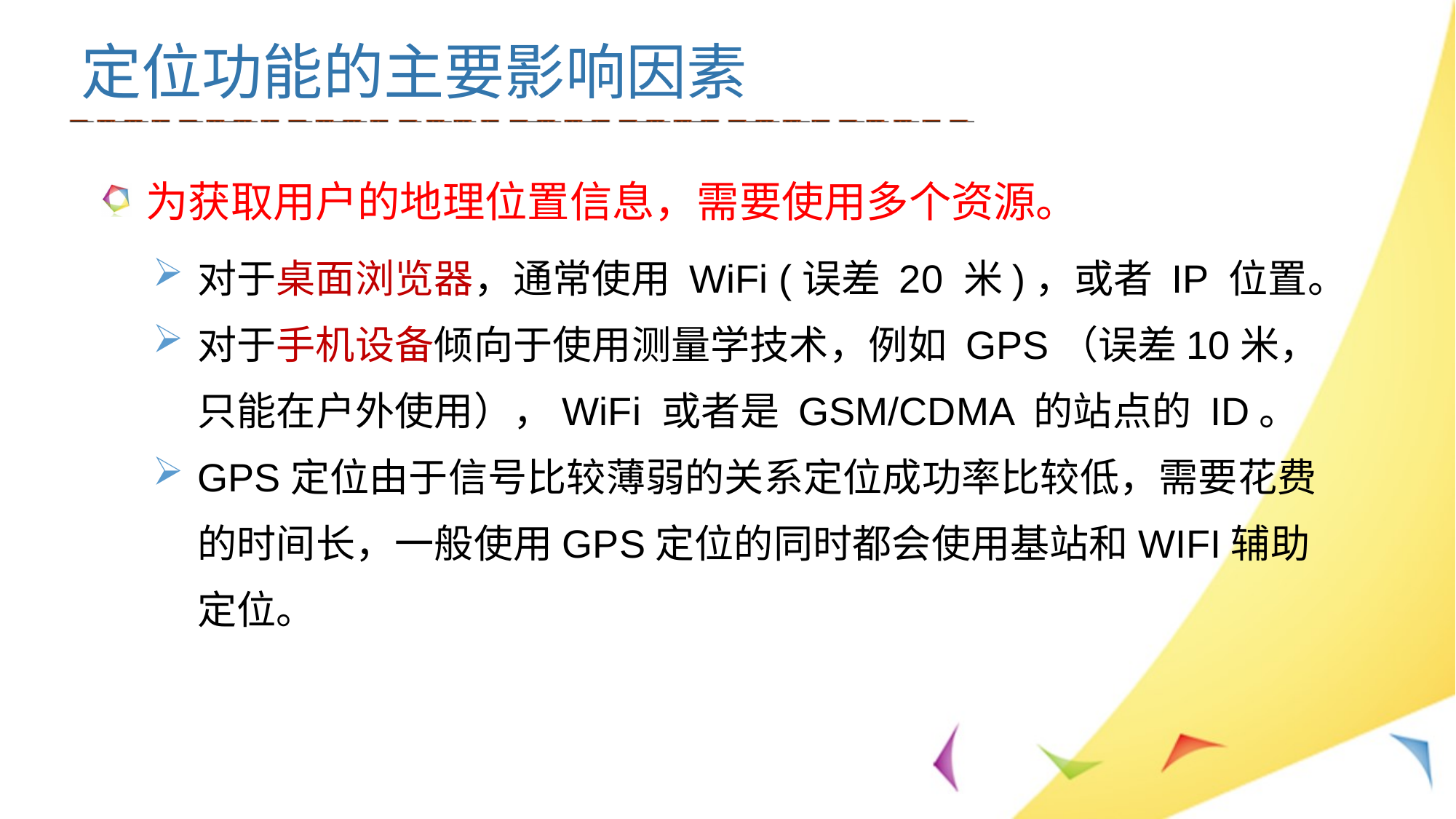

定位功能的主要影响因素
为获取用户的地理位置信息，需要使用多个资源。
对于桌面浏览器，通常使用 WiFi (误差 20 米)，或者 IP 位置。
对于手机设备倾向于使用测量学技术，例如 GPS（误差10米，只能在户外使用），WiFi 或者是 GSM/CDMA 的站点的 ID。
GPS定位由于信号比较薄弱的关系定位成功率比较低，需要花费的时间长，一般使用GPS定位的同时都会使用基站和WIFI辅助定位。